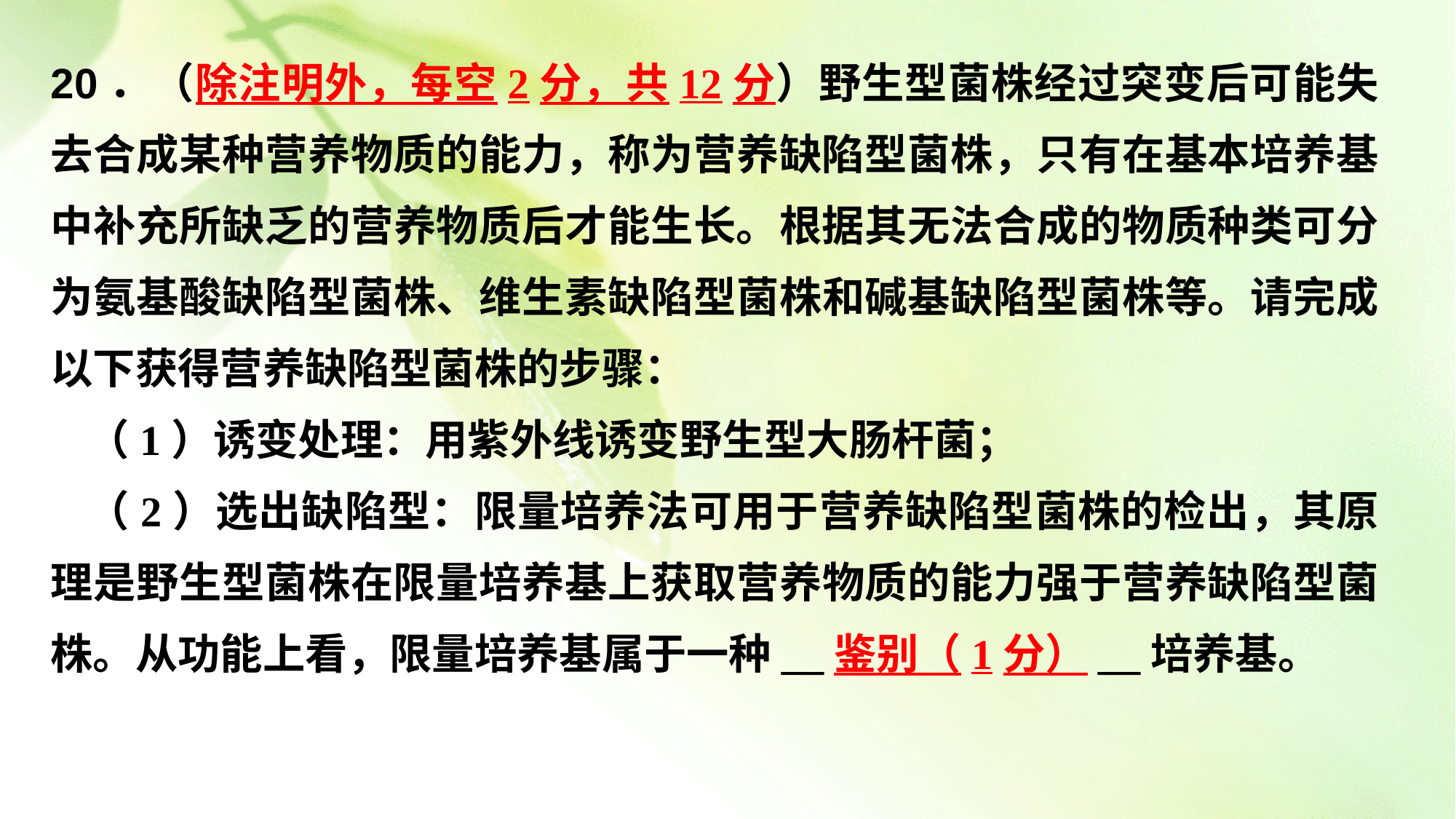

20．（除注明外，每空2分，共12分）野生型菌株经过突变后可能失去合成某种营养物质的能力，称为营养缺陷型菌株，只有在基本培养基中补充所缺乏的营养物质后才能生长。根据其无法合成的物质种类可分为氨基酸缺陷型菌株、维生素缺陷型菌株和碱基缺陷型菌株等。请完成以下获得营养缺陷型菌株的步骤：
（1）诱变处理：用紫外线诱变野生型大肠杆菌；
（2）选出缺陷型：限量培养法可用于营养缺陷型菌株的检出，其原理是野生型菌株在限量培养基上获取营养物质的能力强于营养缺陷型菌株。从功能上看，限量培养基属于一种__鉴别（1分）__培养基。